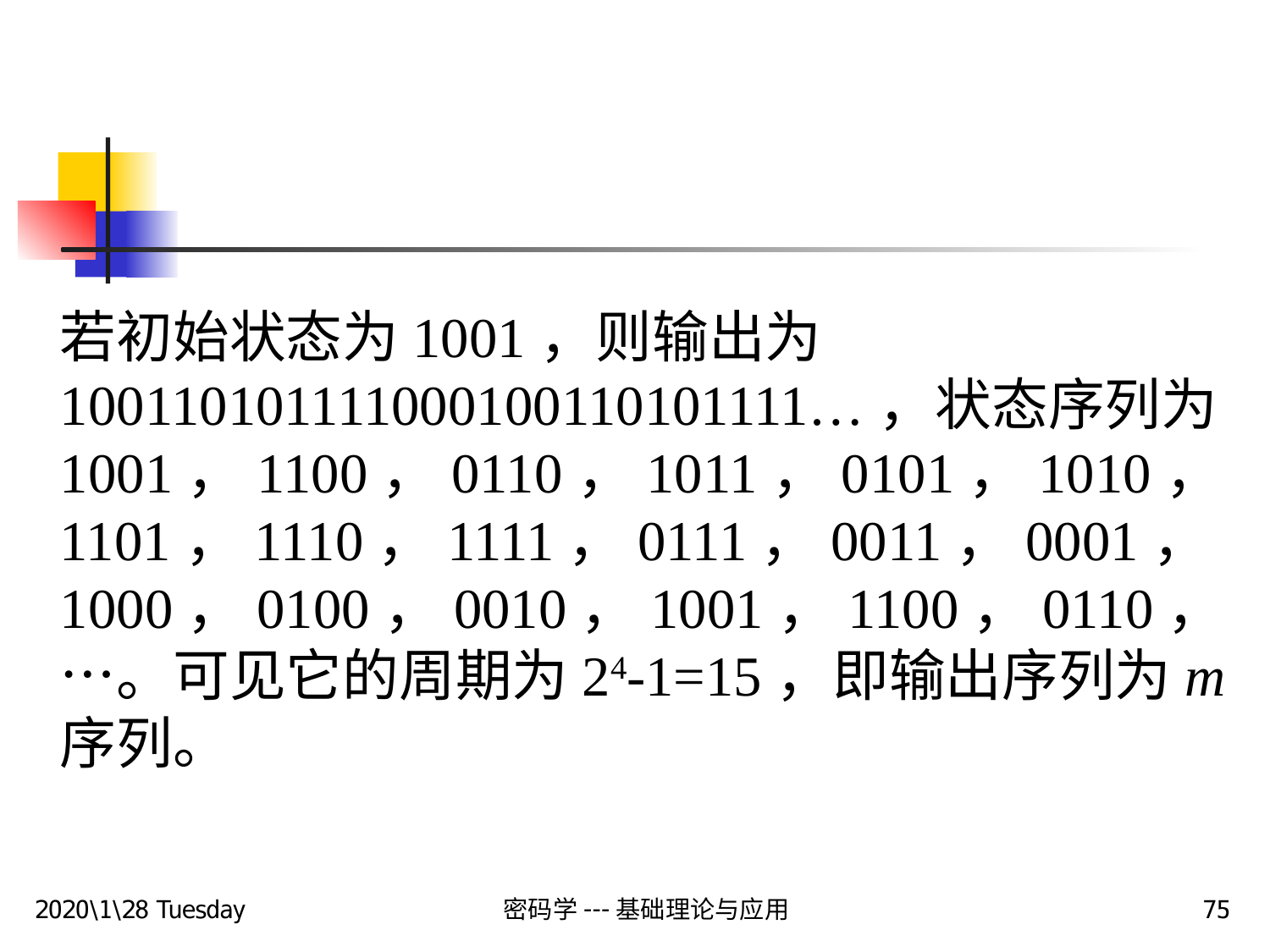

若初始状态为1001，则输出为100110101111000100110101111…，状态序列为1001，1100，0110，1011，0101，1010，1101，1110，1111，0111，0011，0001，1000，0100，0010，1001，1100，0110，…。可见它的周期为24-1=15，即输出序列为m序列。

2020\1\28 Tuesday
密码学---基础理论与应用
75